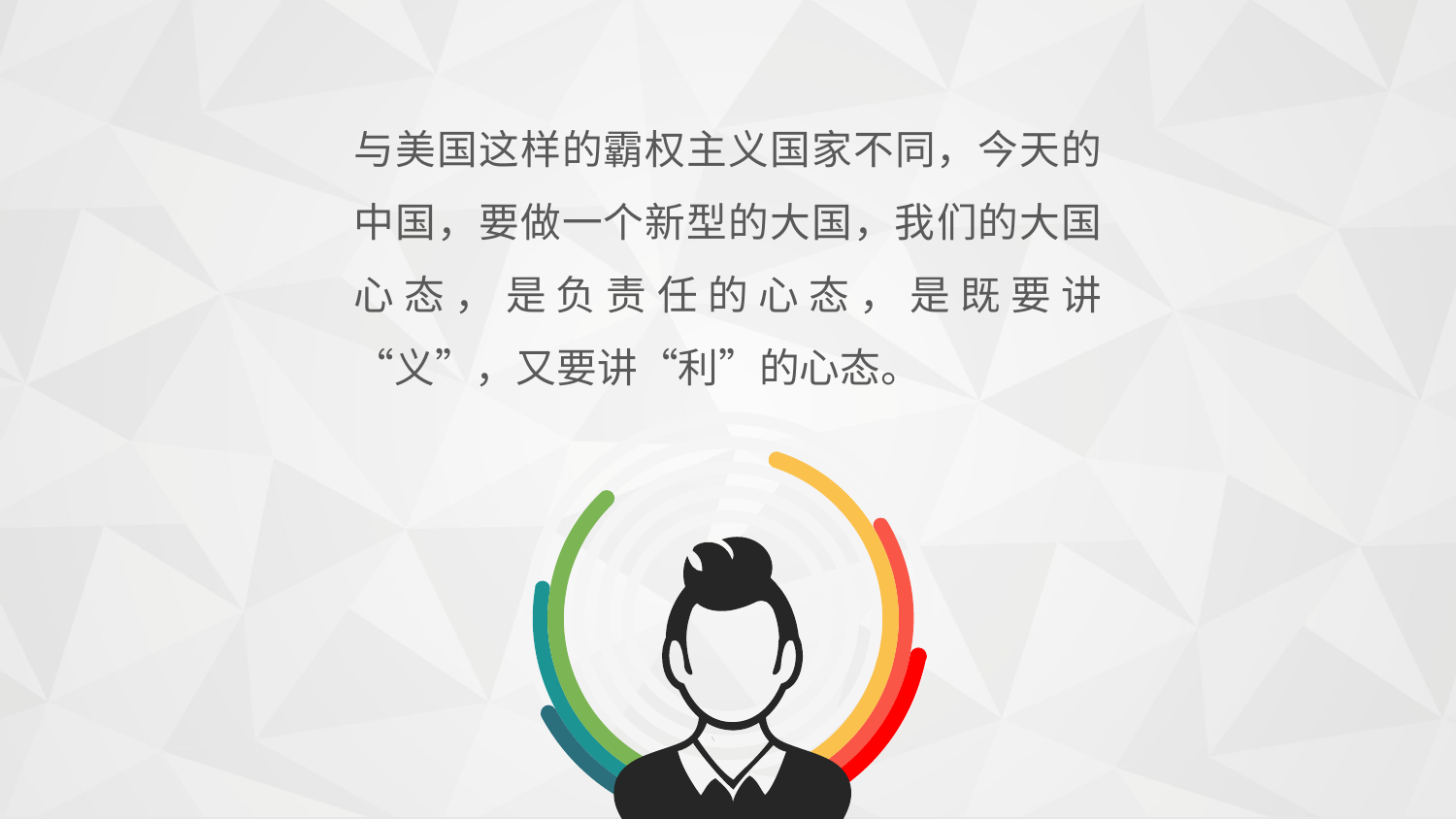

与美国这样的霸权主义国家不同，今天的中国，要做一个新型的大国，我们的大国心态，是负责任的心态，是既要讲“义”，又要讲“利”的心态。